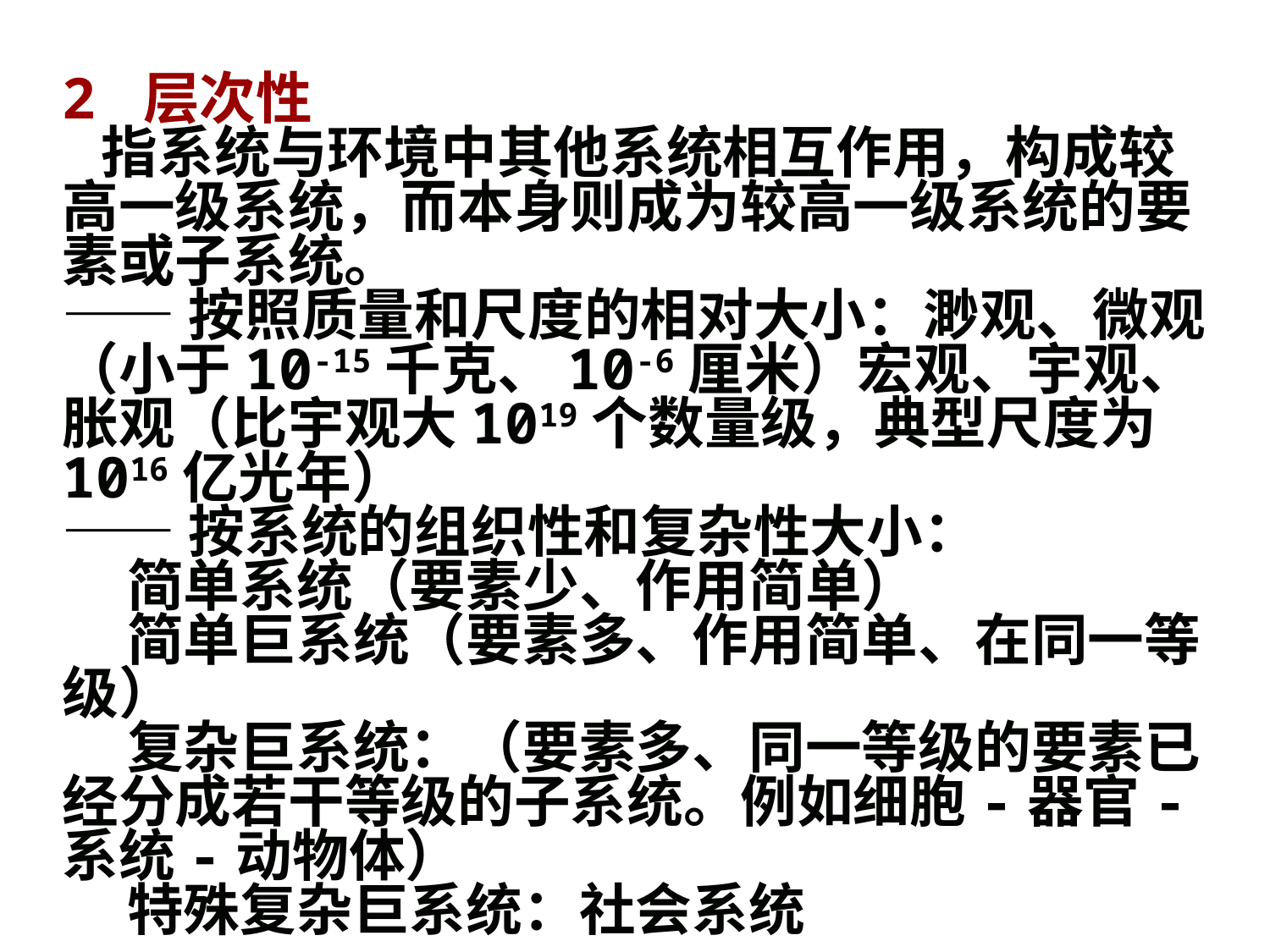

2 层次性
  指系统与环境中其他系统相互作用，构成较高一级系统，而本身则成为较高一级系统的要素或子系统。
——按照质量和尺度的相对大小：渺观、微观（小于10-15千克、10-6厘米）宏观、宇观、胀观（比宇观大1019个数量级，典型尺度为1016亿光年）
——按系统的组织性和复杂性大小：
    简单系统（要素少、作用简单）
    简单巨系统（要素多、作用简单、在同一等级）
    复杂巨系统：（要素多、同一等级的要素已经分成若干等级的子系统。例如细胞-器官-系统-动物体）
    特殊复杂巨系统：社会系统